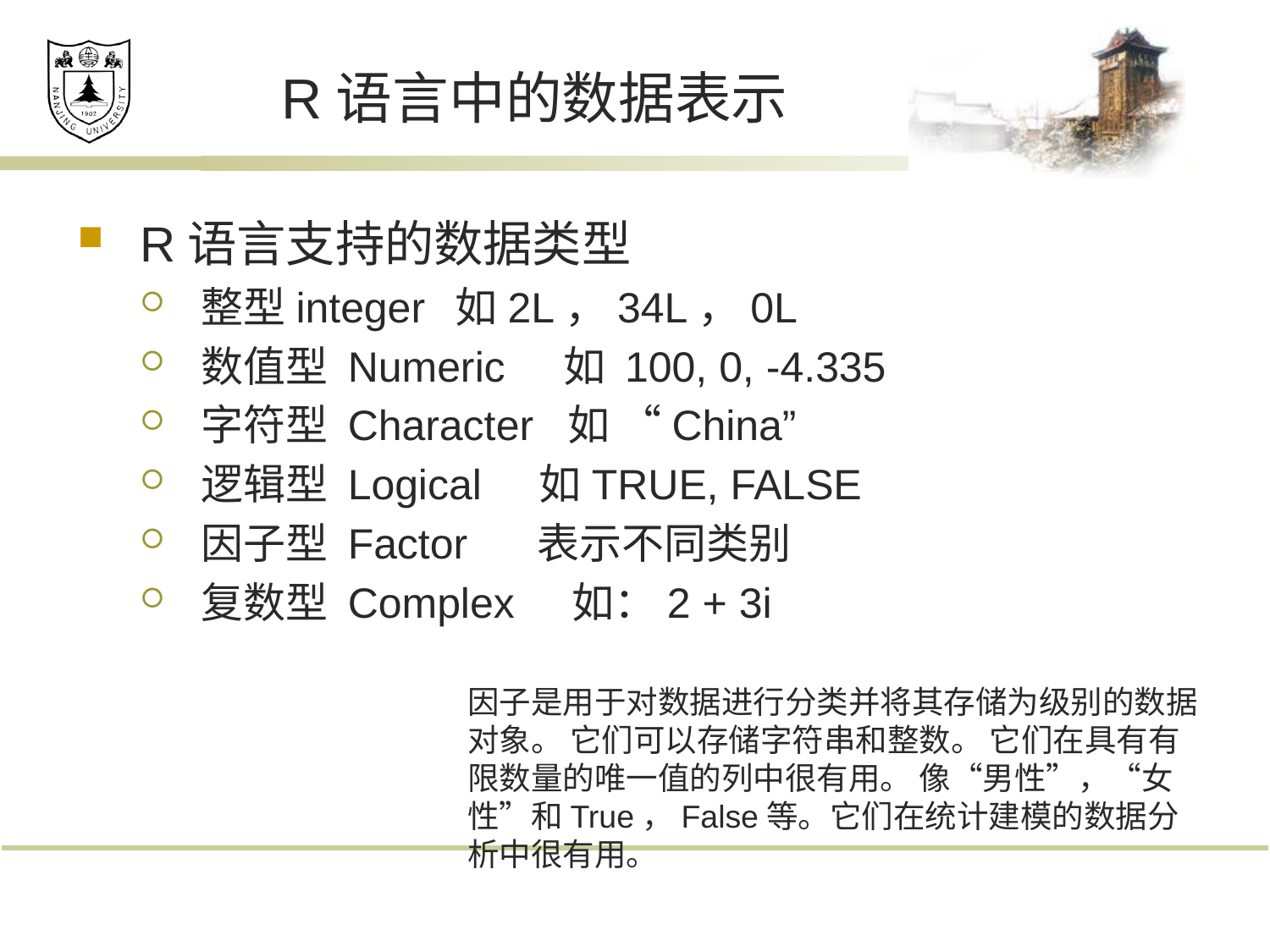

# R语言中的数据表示
R语言支持的数据类型
整型integer	如2L，34L，0L
数值型 Numeric    如 100, 0, -4.335
字符型 Character  如 “China”
逻辑型 Logical    如TRUE, FALSE
因子型 Factor     表示不同类别
复数型 Complex    如：2 + 3i

因子是用于对数据进行分类并将其存储为级别的数据对象。 它们可以存储字符串和整数。 它们在具有有限数量的唯一值的列中很有用。 像“男性”，“女性”和True，False等。它们在统计建模的数据分析中很有用。